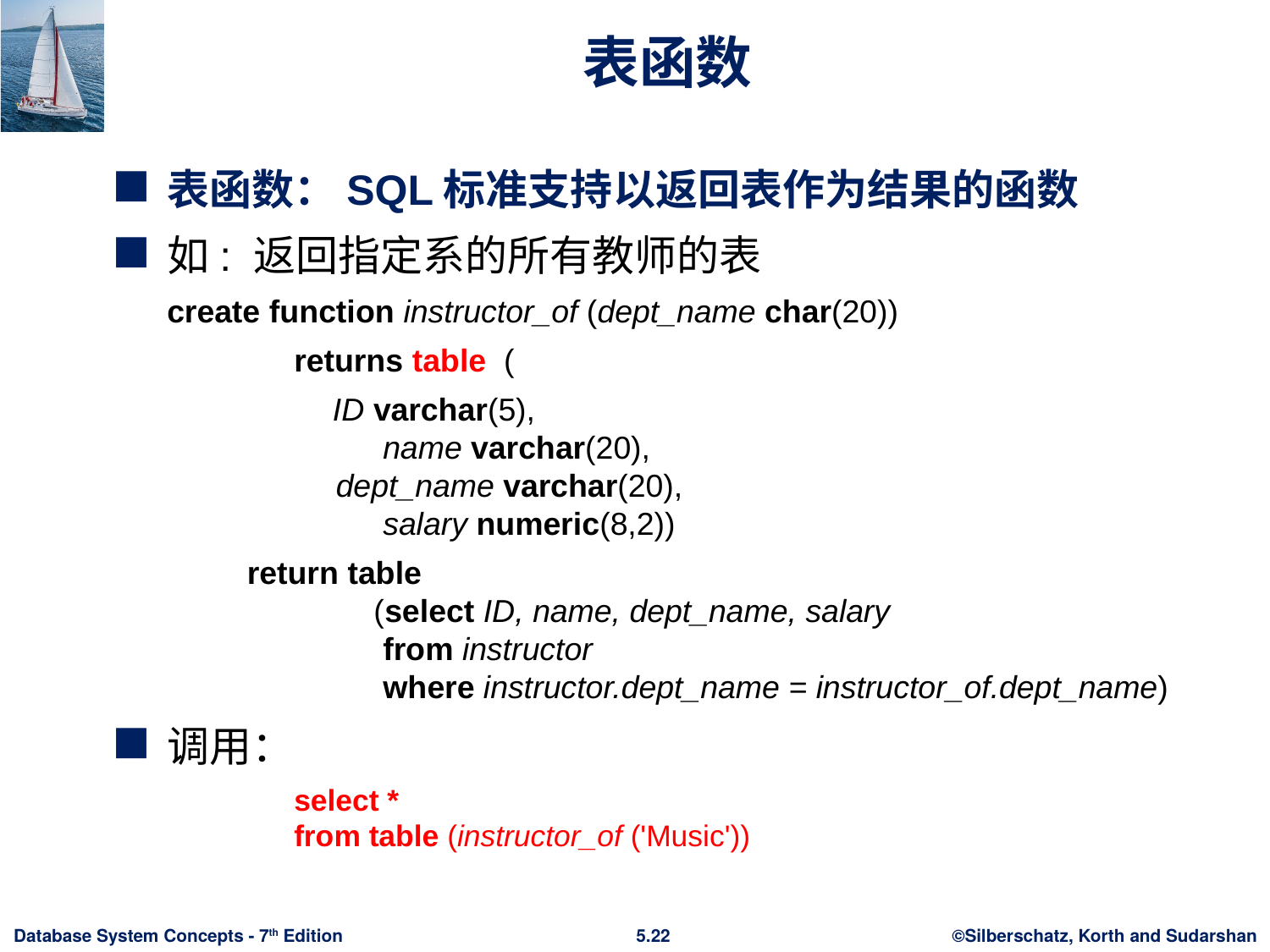

# 表函数
表函数：SQL标准支持以返回表作为结果的函数
如: 返回指定系的所有教师的表
	create function instructor_of (dept_name char(20))
		returns table  (
                        ID varchar(5),
	          name varchar(20),
                   dept_name varchar(20),
	          salary numeric(8,2))
	         return table
	         (select ID, name, dept_name, salary
	          from instructor
	          where instructor.dept_name = instructor_of.dept_name)
调用：
		select *
	from table (instructor_of ('Music'))